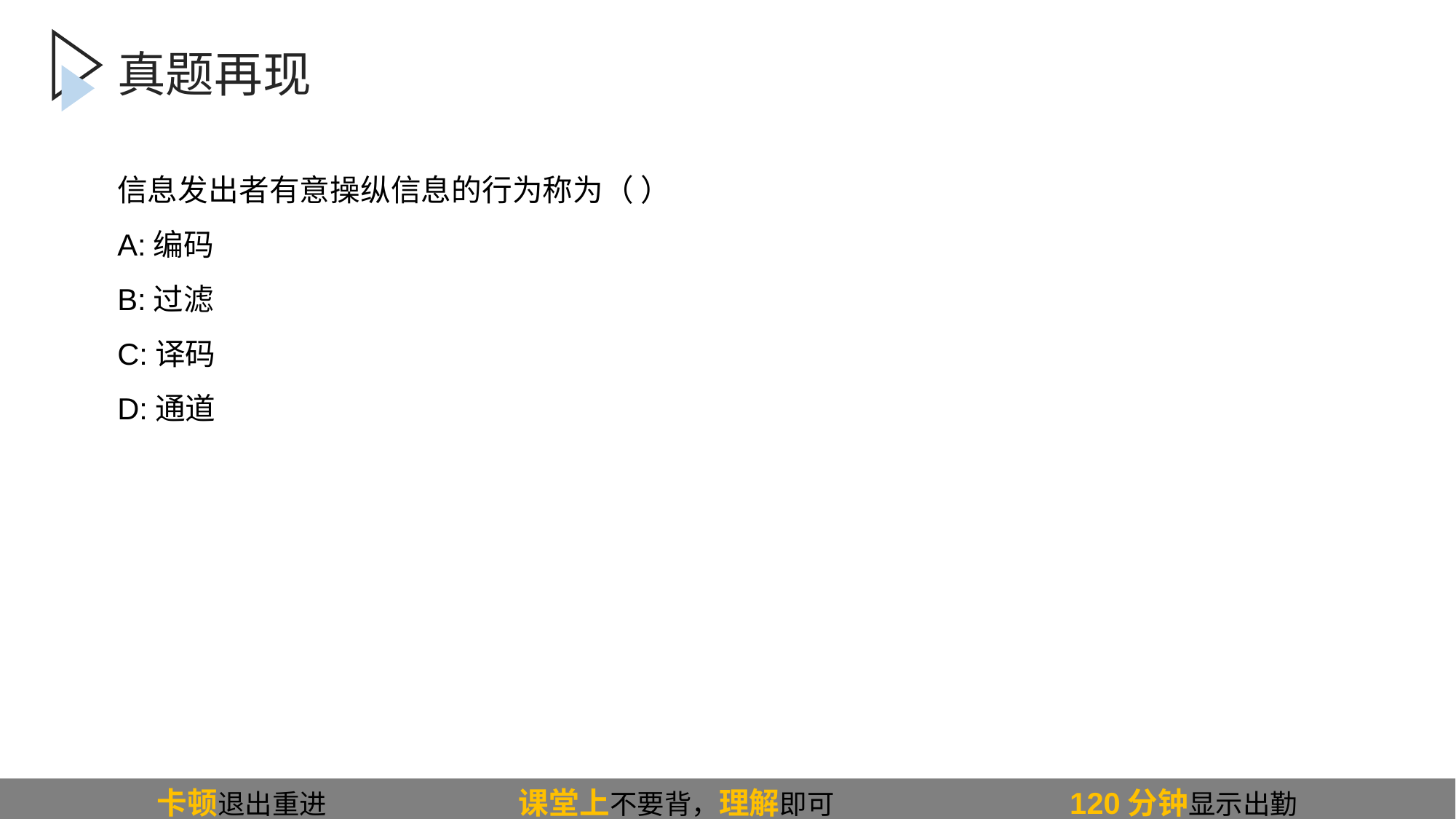

# 真题再现
信息发出者有意操纵信息的行为称为（ ）
A:编码
B:过滤
C:译码
D:通道